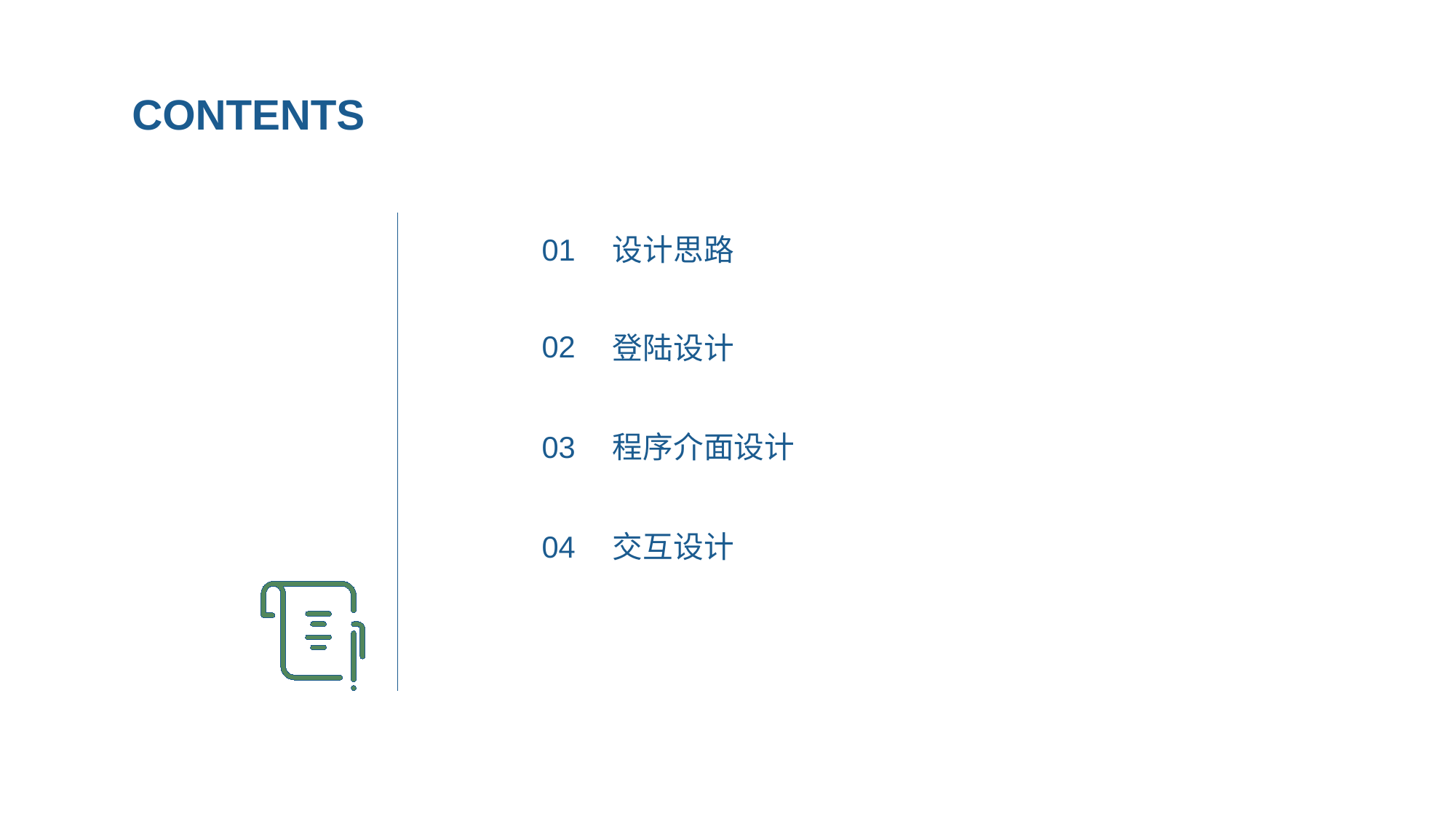

CONTENTS
设计思路
01
02
登陆设计
03
程序介面设计
04
交互设计